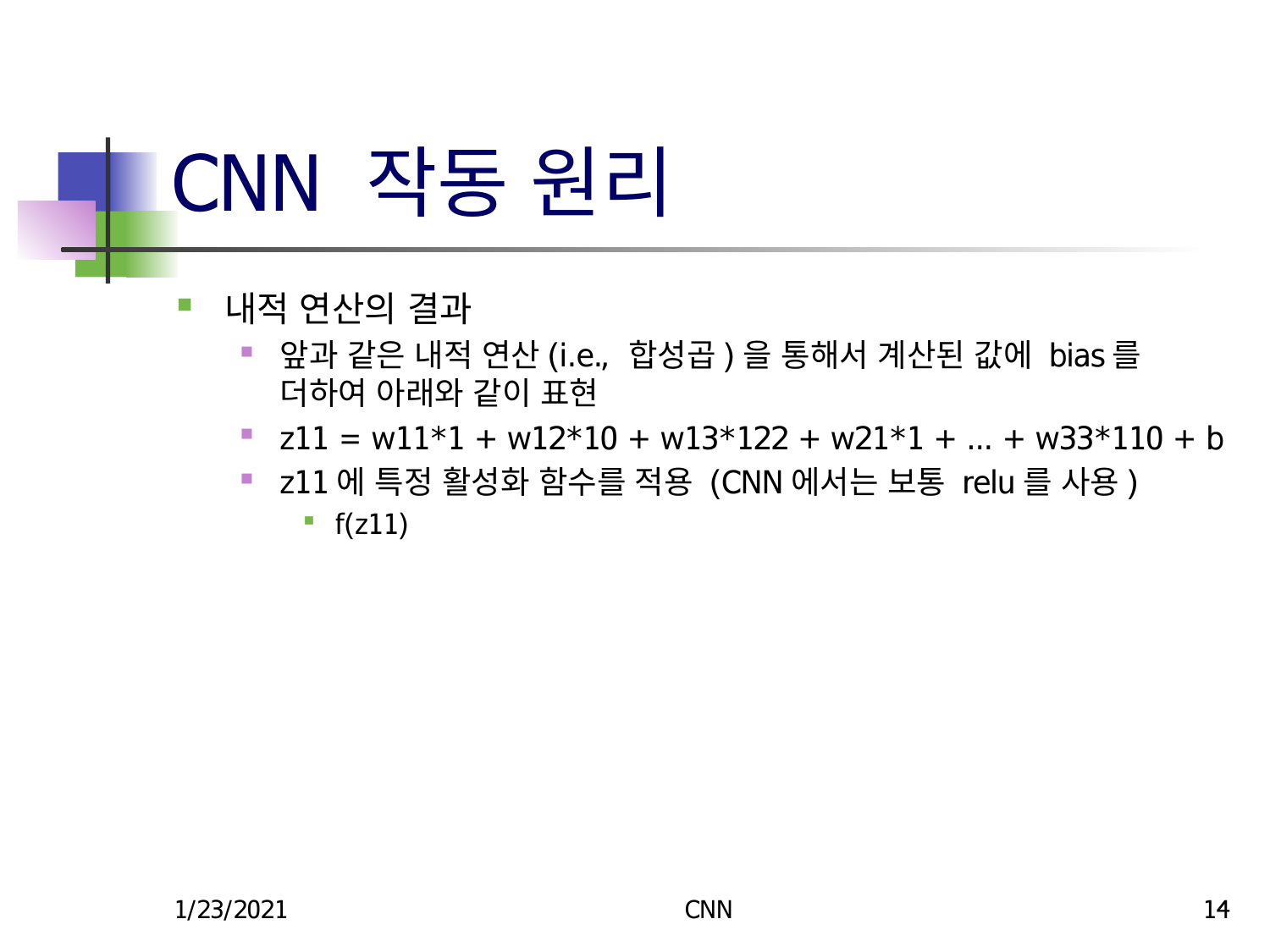

# CNN 작동 원리
내적 연산의 결과
앞과 같은 내적 연산(i.e., 합성곱)을 통해서 계산된 값에 bias를 더하여 아래와 같이 표현
z11 = w11*1 + w12*10 + w13*122 + w21*1 + … + w33*110 + b
z11에 특정 활성화 함수를 적용 (CNN에서는 보통 relu를 사용)
f(z11)
1/23/2021
CNN
14